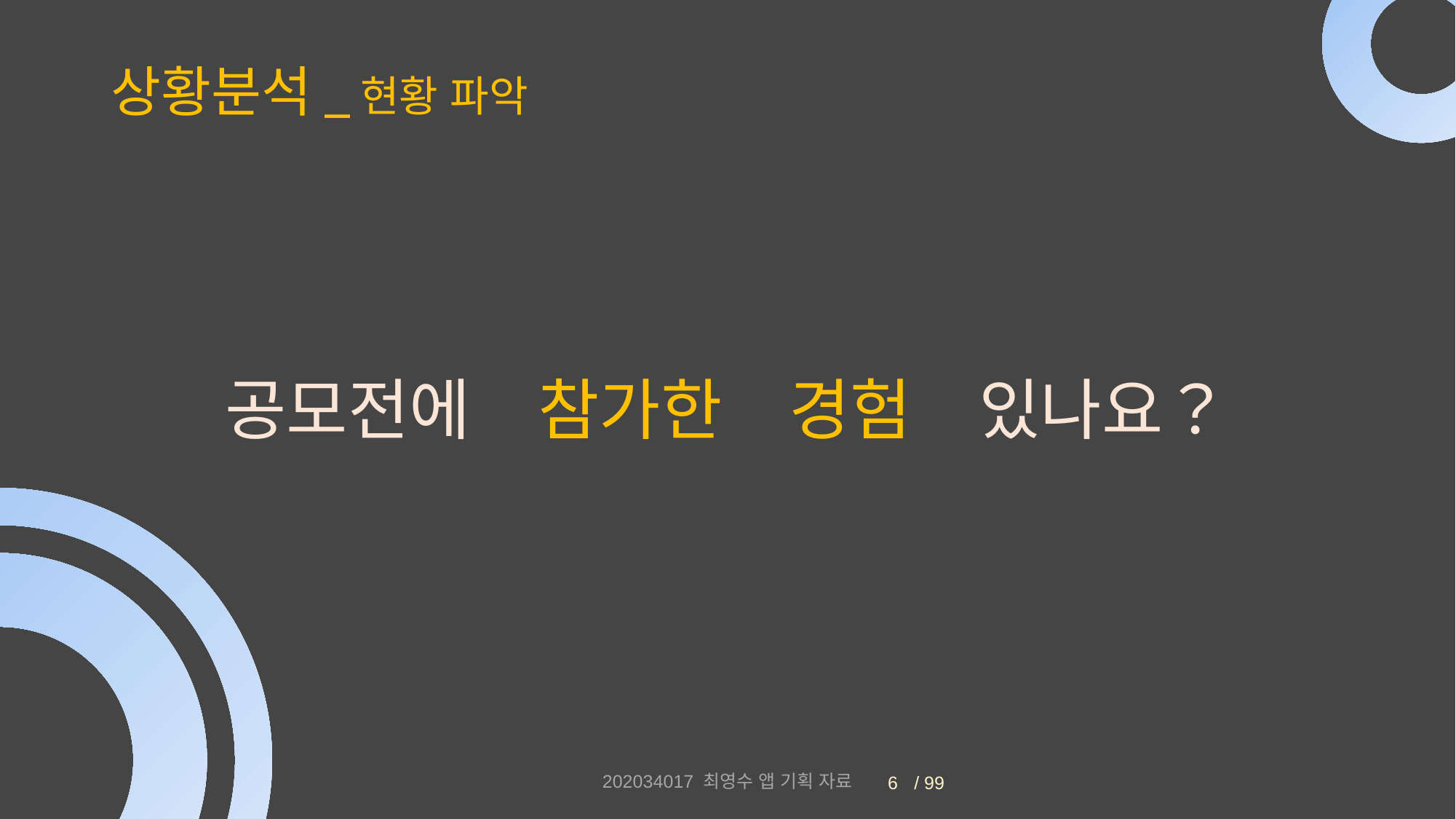

# 상황분석_현황 파악
공모전에　참가한　경험　있나요？

202034017 최영수 앱 기획 자료
6